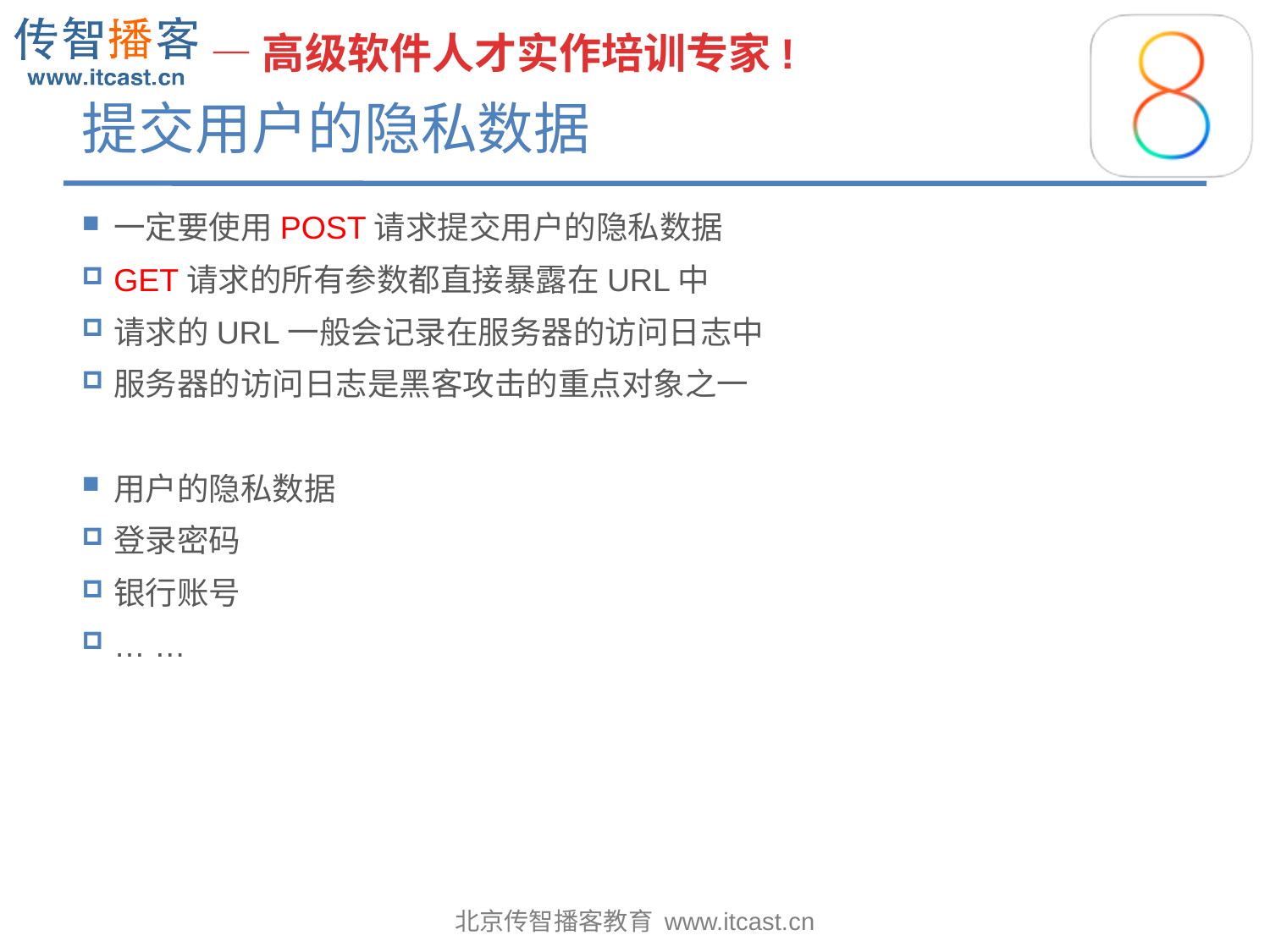

# 提交用户的隐私数据
一定要使用POST请求提交用户的隐私数据
GET请求的所有参数都直接暴露在URL中
请求的URL一般会记录在服务器的访问日志中
服务器的访问日志是黑客攻击的重点对象之一

用户的隐私数据
登录密码
银行账号
… …